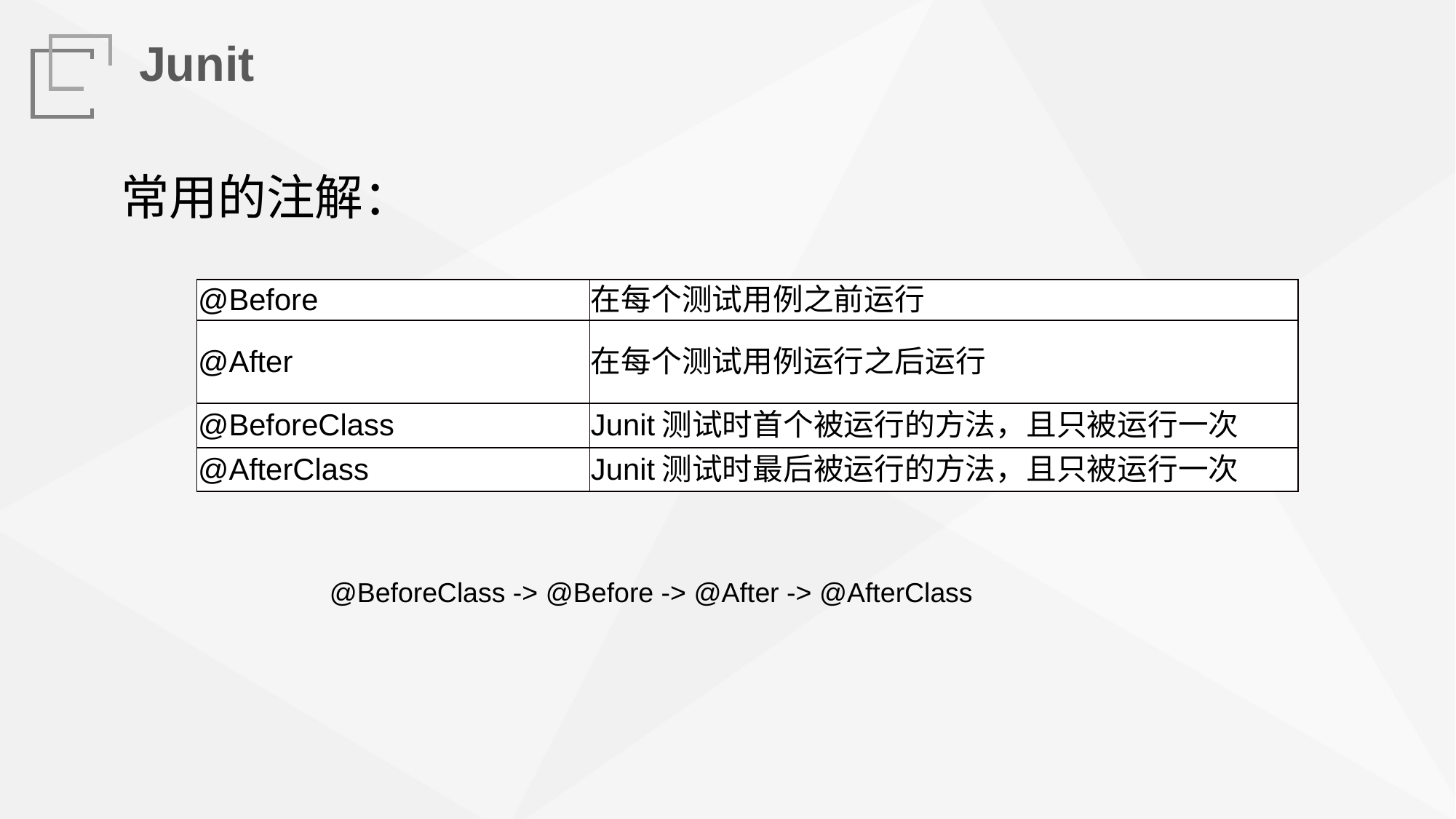

Junit

常用的注解：
| @Before | 在每个测试用例之前运行 |
| --- | --- |
| @After | 在每个测试用例运行之后运行 |
| @BeforeClass | Junit测试时首个被运行的方法，且只被运行一次 |
| @AfterClass | Junit测试时最后被运行的方法，且只被运行一次 |
@BeforeClass -> @Before -> @After -> @AfterClass